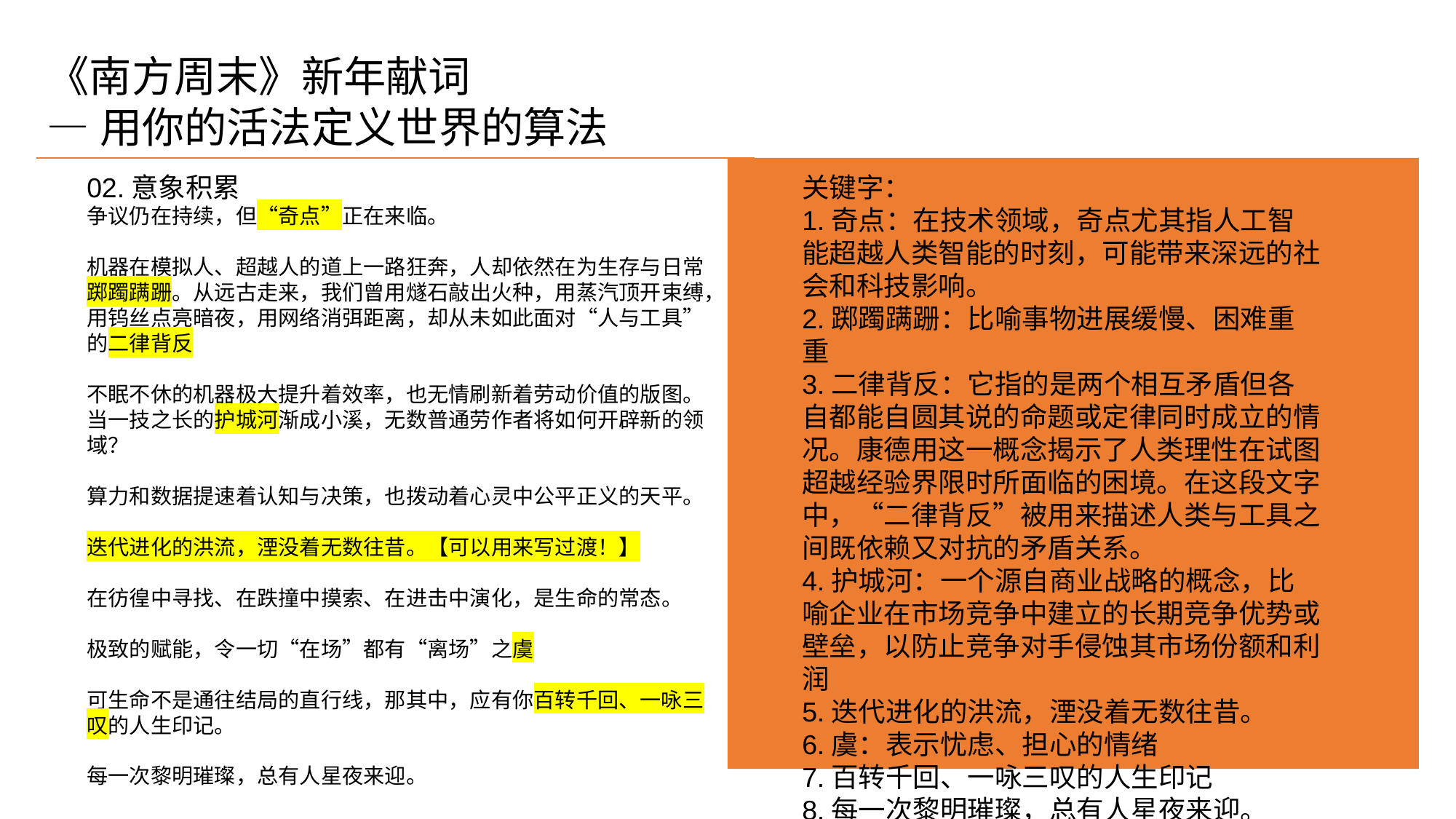

《南方周末》新年献词
—用你的活法定义世界的算法

02.意象积累
争议仍在持续，但“奇点”正在来临。

机器在模拟人、超越人的道上一路狂奔，人却依然在为生存与日常踯躅蹒跚。从远古走来，我们曾用燧石敲出火种，用蒸汽顶开束缚，用钨丝点亮暗夜，用网络消弭距离，却从未如此面对“人与工具”的二律背反

不眠不休的机器极大提升着效率，也无情刷新着劳动价值的版图。当一技之长的护城河渐成小溪，无数普通劳作者将如何开辟新的领域？

算力和数据提速着认知与决策，也拨动着心灵中公平正义的天平。

迭代进化的洪流，湮没着无数往昔。【可以用来写过渡！】
在彷徨中寻找、在跌撞中摸索、在进击中演化，是生命的常态。
极致的赋能，令一切“在场”都有“离场”之虞

可生命不是通往结局的直行线，那其中，应有你百转千回、一咏三叹的人生印记。

每一次黎明璀璨，总有人星夜来迎。

关键字：
1.奇点：在技术领域，奇点尤其指人工智能超越人类智能的时刻，可能带来深远的社会和科技影响。
2.踯躅蹒跚：比喻事物进展缓慢、困难重重
3.二律背反：它指的是两个相互矛盾但各自都能自圆其说的命题或定律同时成立的情况。康德用这一概念揭示了人类理性在试图超越经验界限时所面临的困境。在这段文字中，“二律背反”被用来描述人类与工具之间既依赖又对抗的矛盾关系。
4.护城河：一个源自商业战略的概念，比喻企业在市场竞争中建立的长期竞争优势或壁垒，以防止竞争对手侵蚀其市场份额和利润
5.迭代进化的洪流，湮没着无数往昔。
6.虞：表示忧虑、担心的情绪
7.百转千回、一咏三叹的人生印记
8.每一次黎明璀璨，总有人星夜来迎。